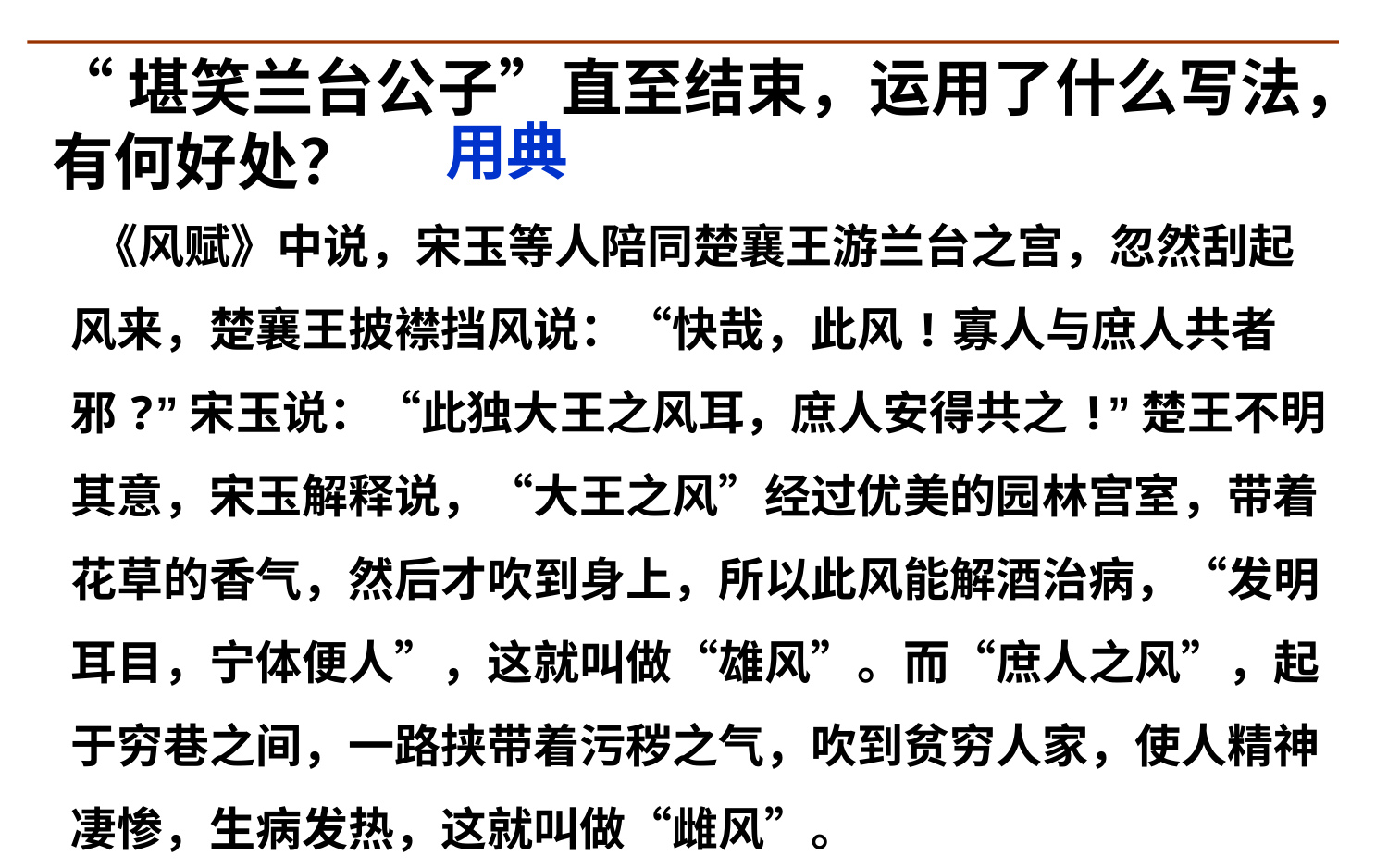

“堪笑兰台公子”直至结束，运用了什么写法，有何好处？
用典
      《风赋》中说，宋玉等人陪同楚襄王游兰台之宫，忽然刮起风来，楚襄王披襟挡风说：“快哉，此风!寡人与庶人共者邪?”宋玉说：“此独大王之风耳，庶人安得共之!”楚王不明其意，宋玉解释说，“大王之风”经过优美的园林宫室，带着花草的香气，然后才吹到身上，所以此风能解酒治病，“发明耳目，宁体便人”，这就叫做“雄风”。而“庶人之风”，起于穷巷之间，一路挟带着污秽之气，吹到贫穷人家，使人精神凄惨，生病发热，这就叫做“雌风”。